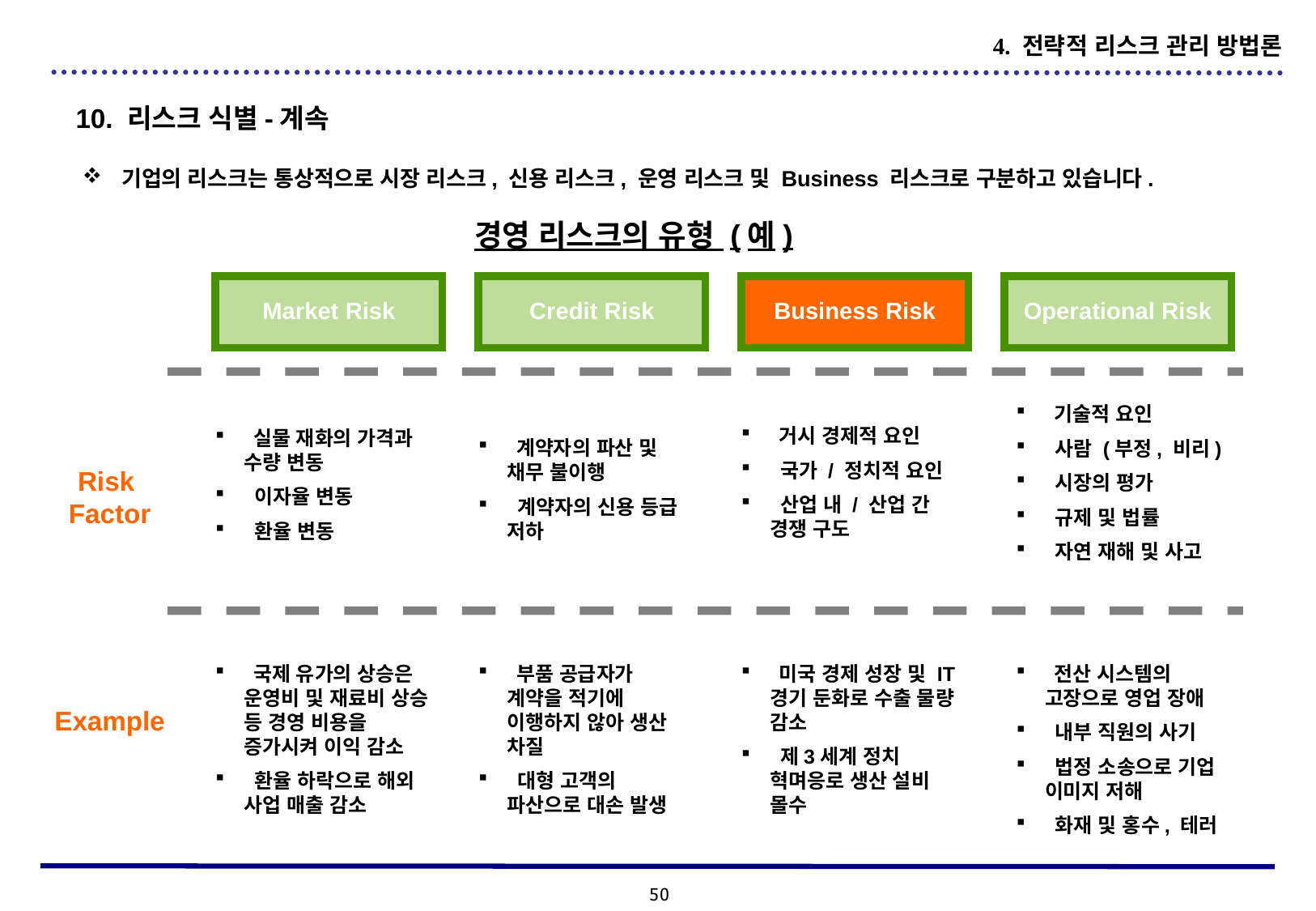

4. 전략적 리스크 관리 방법론
10. 리스크 식별-계속
 기업의 리스크는 통상적으로 시장 리스크, 신용 리스크, 운영 리스크 및 Business 리스크로 구분하고 있습니다.
경영 리스크의 유형 (예)
Market Risk
Credit Risk
Business Risk
Operational Risk

 기술적 요인
 사람 (부정, 비리)
 시장의 평가
 규제 및 법률
 자연 재해 및 사고
 거시 경제적 요인
 국가 / 정치적 요인
 산업 내 / 산업 간 경쟁 구도
 실물 재화의 가격과 수량 변동
 이자율 변동
 환율 변동
 계약자의 파산 및 채무 불이행
 계약자의 신용 등급 저하
Risk
Factor

 국제 유가의 상승은 운영비 및 재료비 상승 등 경영 비용을 증가시켜 이익 감소
 환율 하락으로 해외 사업 매출 감소
 부품 공급자가 계약을 적기에 이행하지 않아 생산 차질
 대형 고객의 파산으로 대손 발생
 미국 경제 성장 및 IT 경기 둔화로 수출 물량 감소
 제3세계 정치 혁며응로 생산 설비 몰수
 전산 시스템의 고장으로 영업 장애
 내부 직원의 사기
 법정 소송으로 기업 이미지 저해
 화재 및 홍수, 테러
Example